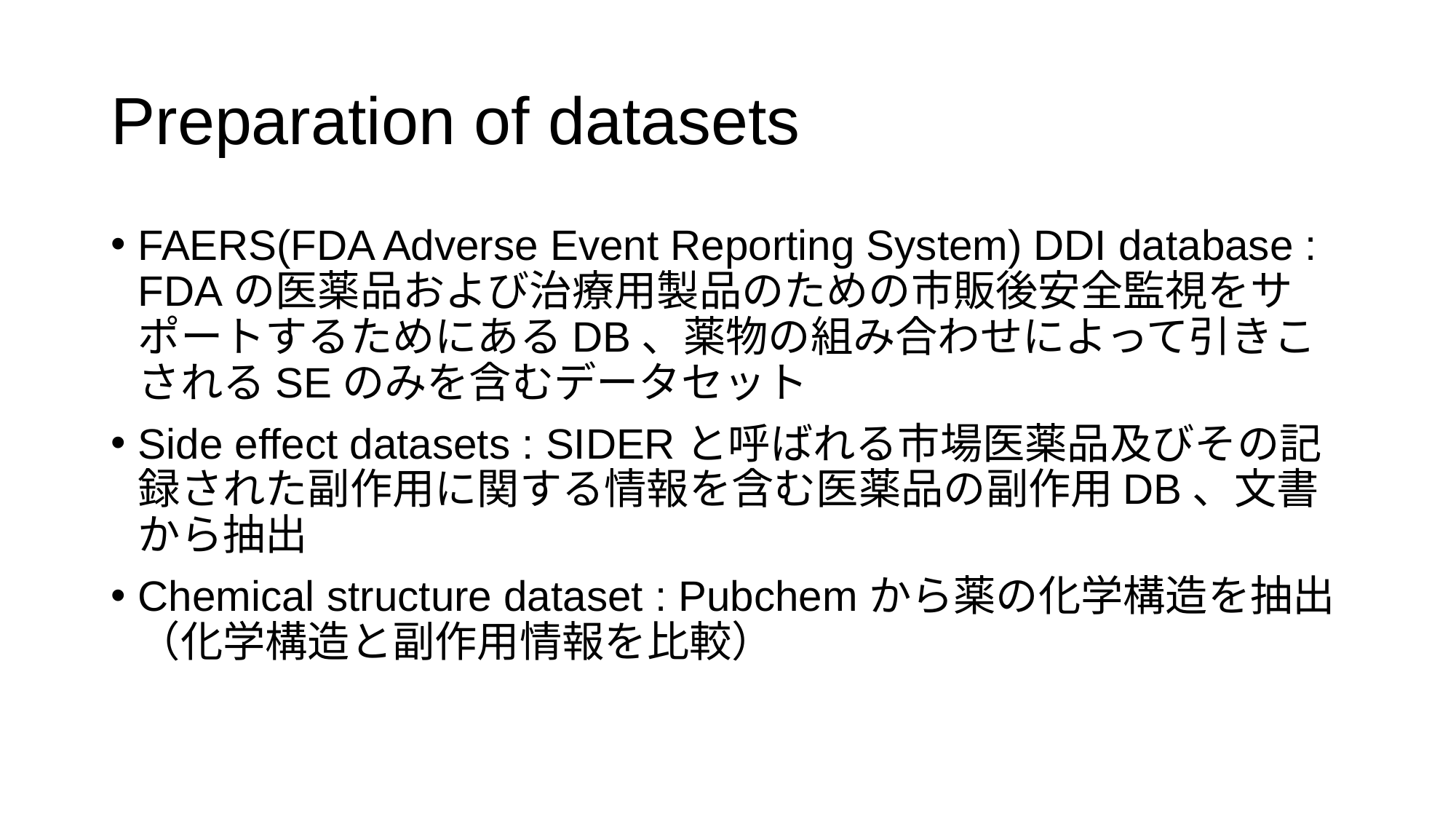

# Preparation of datasets
FAERS(FDA Adverse Event Reporting System) DDI database : FDAの医薬品および治療用製品のための市販後安全監視をサポートするためにあるDB、薬物の組み合わせによって引きこされるSEのみを含むデータセット
Side effect datasets : SIDERと呼ばれる市場医薬品及びその記録された副作用に関する情報を含む医薬品の副作用DB、文書から抽出
Chemical structure dataset : Pubchemから薬の化学構造を抽出（化学構造と副作用情報を比較）